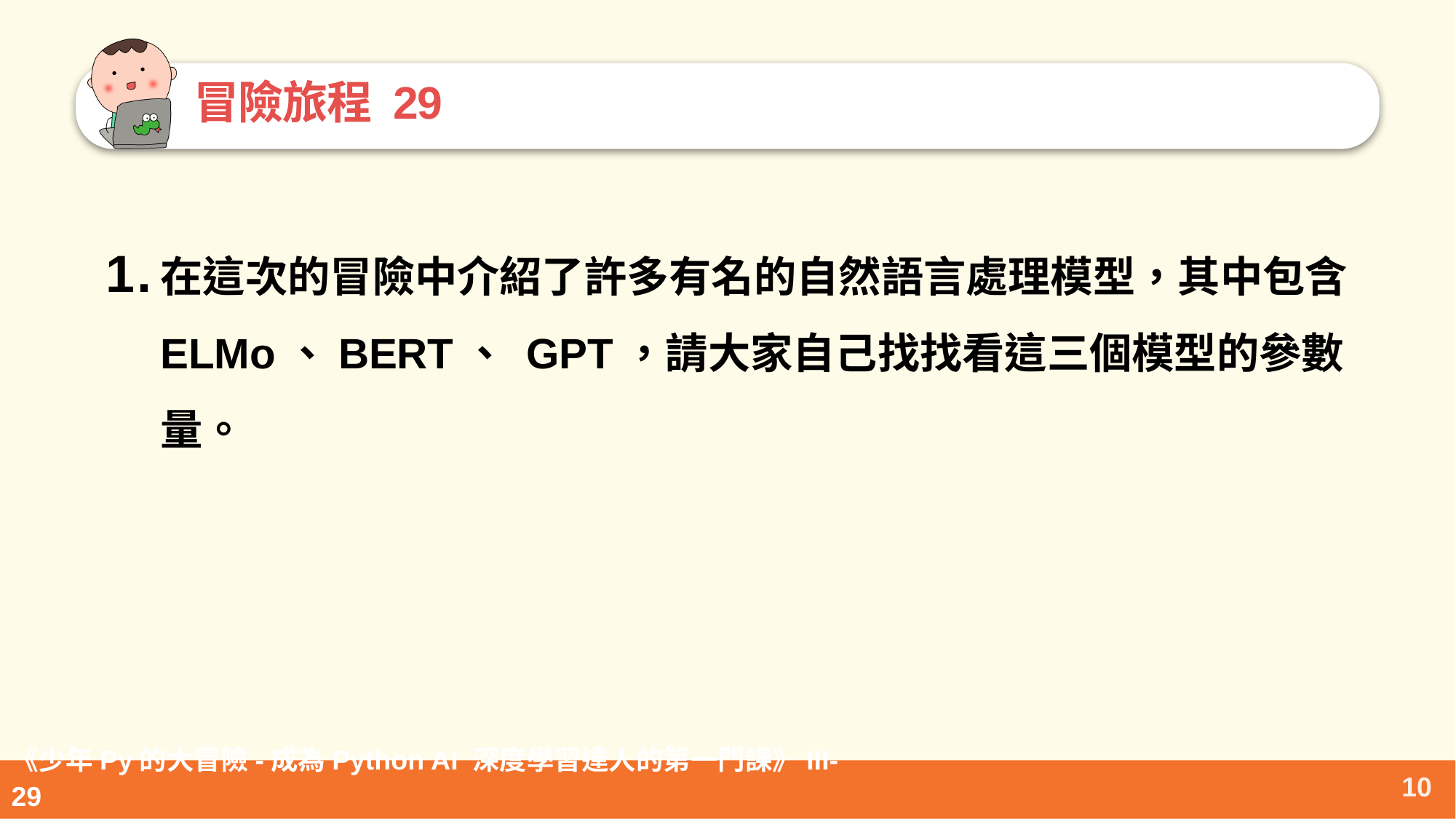

冒險旅程 29
在這次的冒險中介紹了許多有名的自然語言處理模型，其中包含 ELMo、BERT、 GPT，請大家自己找找看這三個模型的參數量。
10